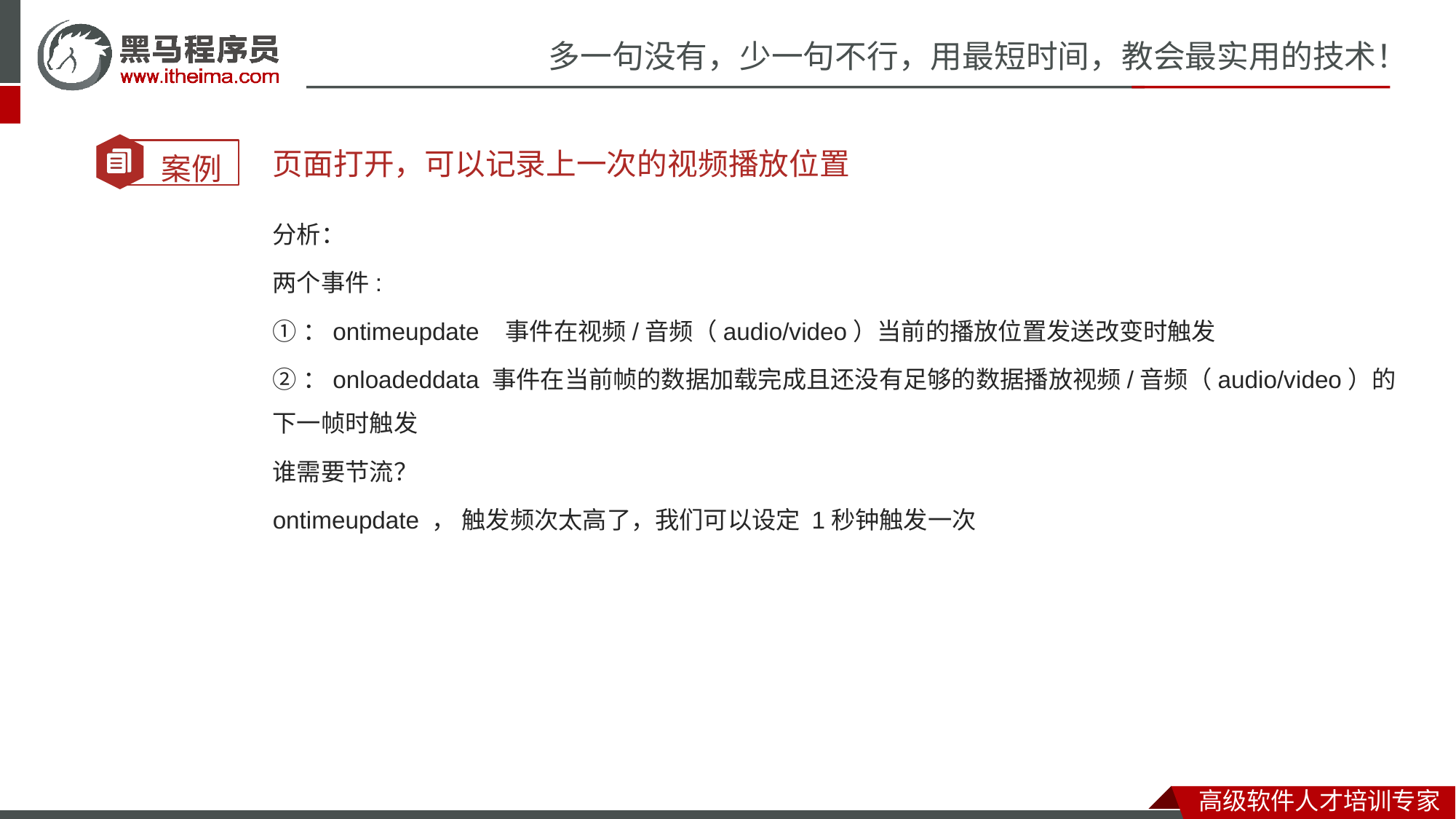

页面打开，可以记录上一次的视频播放位置
分析：
两个事件:
①：ontimeupdate   事件在视频/音频（audio/video）当前的播放位置发送改变时触发
②：onloadeddata 事件在当前帧的数据加载完成且还没有足够的数据播放视频/音频（audio/video）的下一帧时触发
谁需要节流？
ontimeupdate ， 触发频次太高了，我们可以设定 1秒钟触发一次